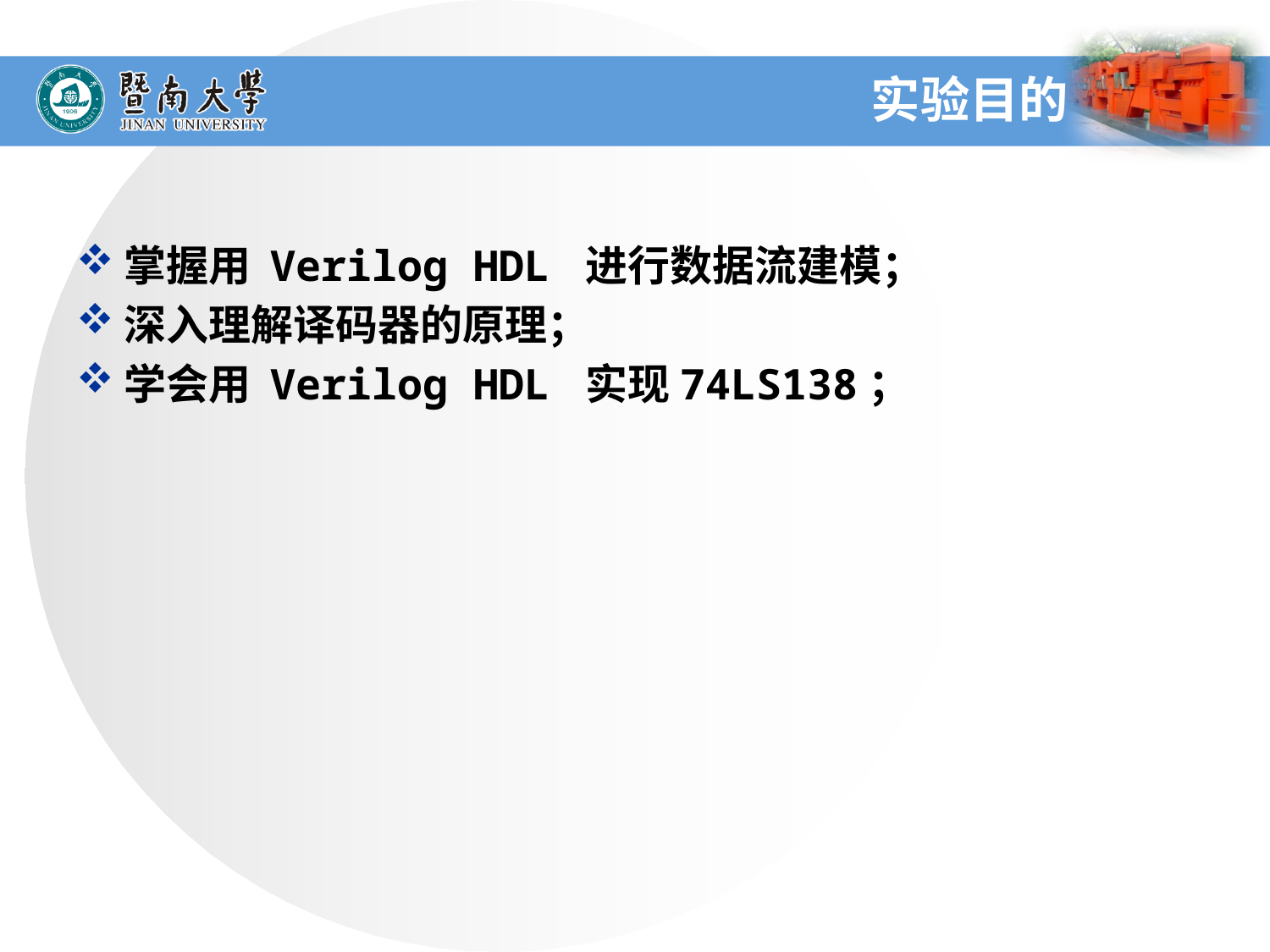

# 实验目的
掌握用 Verilog HDL 进行数据流建模；
深入理解译码器的原理；
学会用 Verilog HDL 实现74LS138；